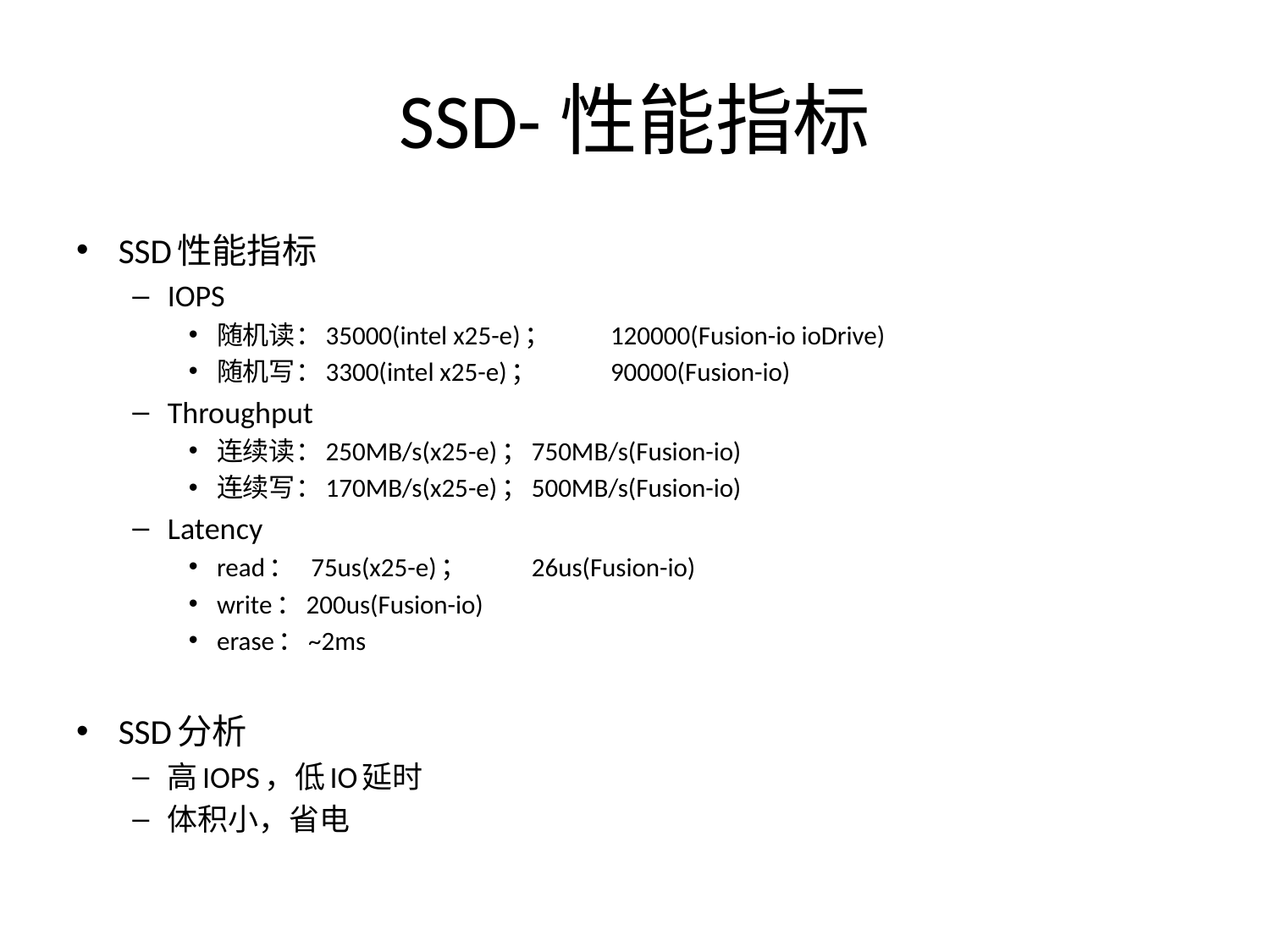

# SSD-性能指标
SSD性能指标
IOPS
随机读：35000(intel x25-e)；	120000(Fusion-io ioDrive)
随机写：3300(intel x25-e)；	90000(Fusion-io)
Throughput
连续读：250MB/s(x25-e)；	750MB/s(Fusion-io)
连续写：170MB/s(x25-e)；	500MB/s(Fusion-io)
Latency
read：  75us(x25-e)；	26us(Fusion-io)
write：200us(Fusion-io)
erase：~2ms

SSD分析
高IOPS，低IO延时
体积小，省电